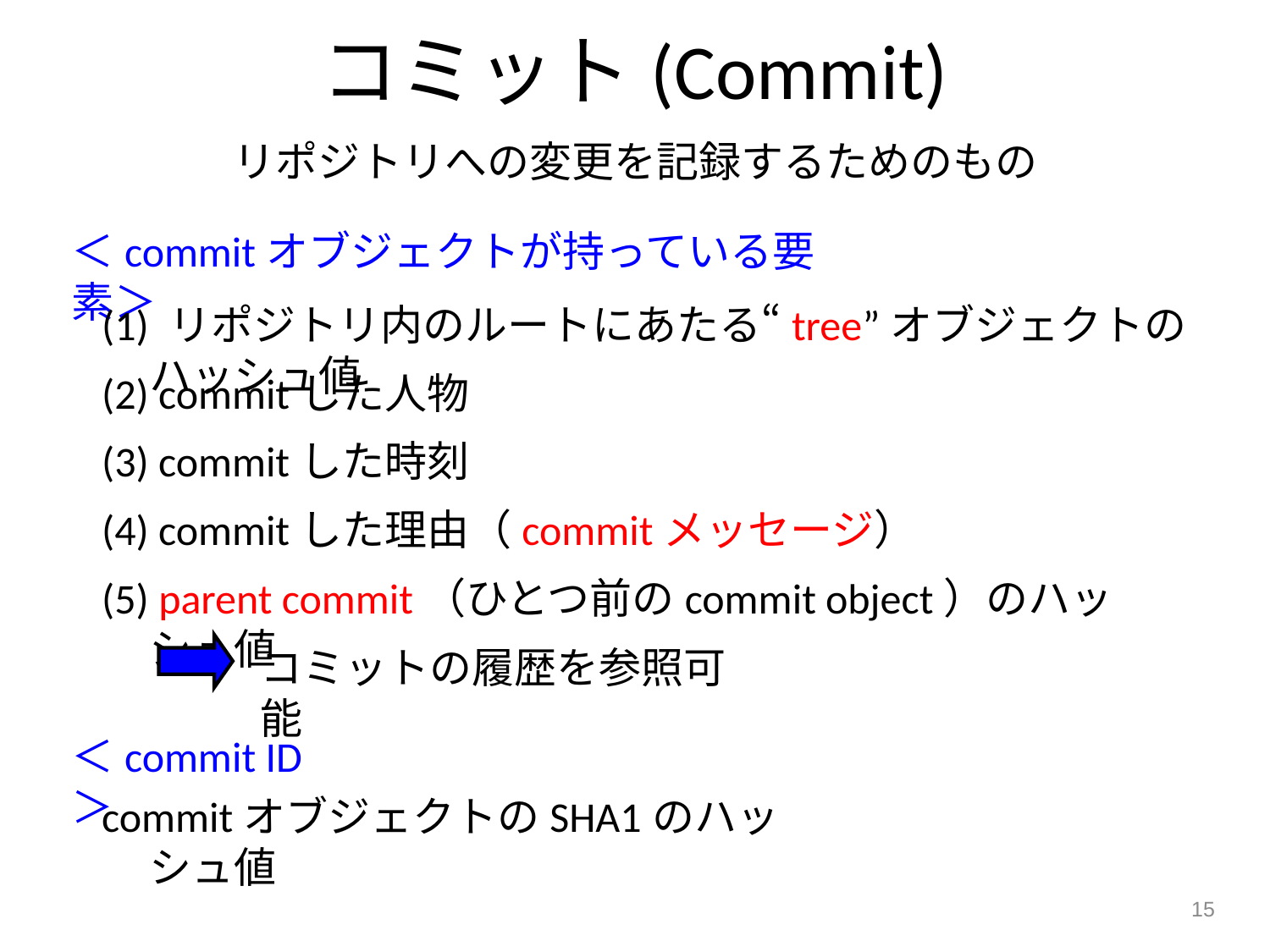

コミット(Commit)
リポジトリへの変更を記録するためのもの
＜commitオブジェクトが持っている要素＞
(1) リポジトリ内のルートにあたる“tree”オブジェクトのハッシュ値
(2) commitした人物
(3) commitした時刻
(4) commitした理由（commitメッセージ）
(5) parent commit（ひとつ前のcommit object）のハッシュ値

コミットの履歴を参照可能
＜commit ID＞
commitオブジェクトのSHA1のハッシュ値
15